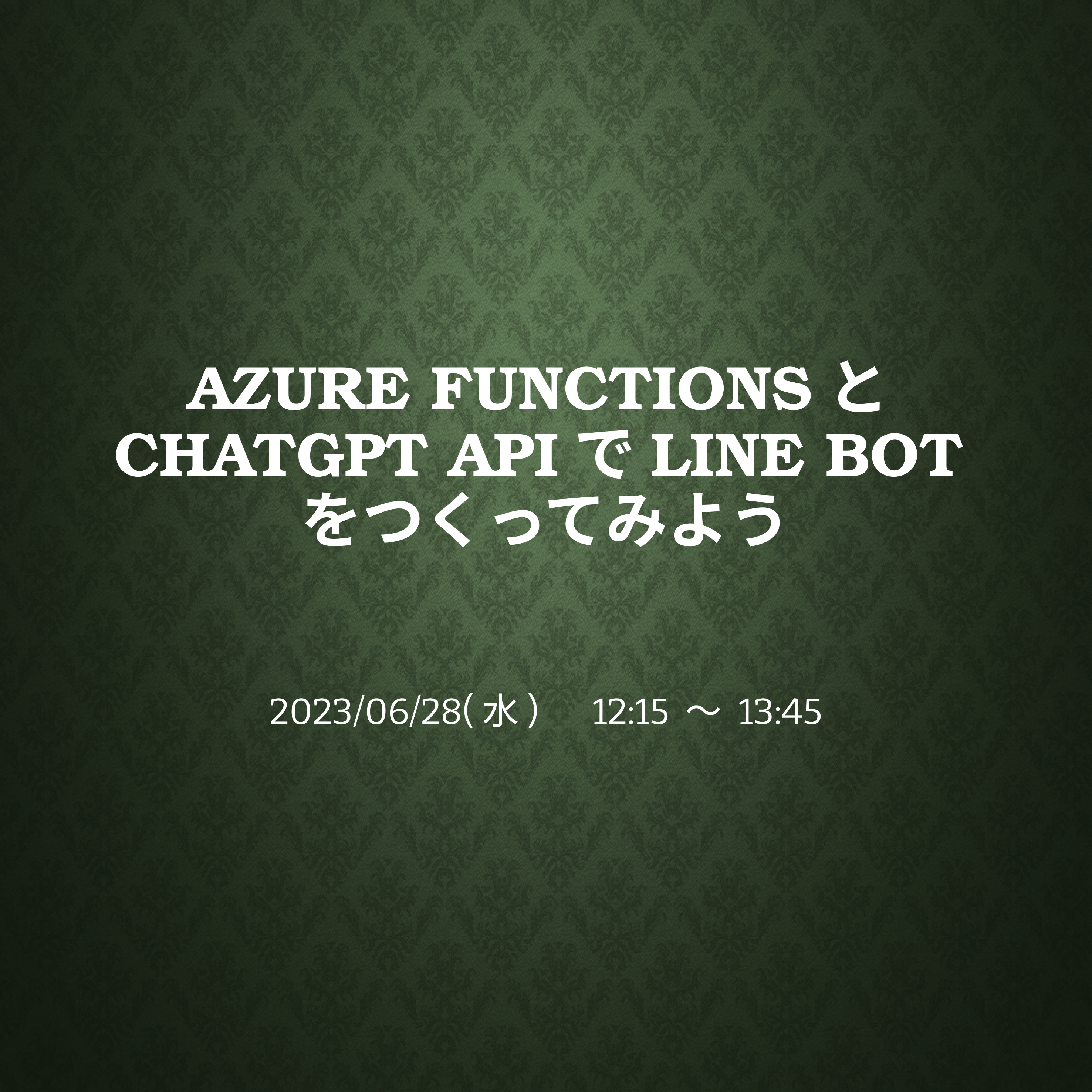

# Azure FunctionsとChatGPT APIでLINE Botをつくってみよう
2023/06/28(水)　12:15 〜 13:45